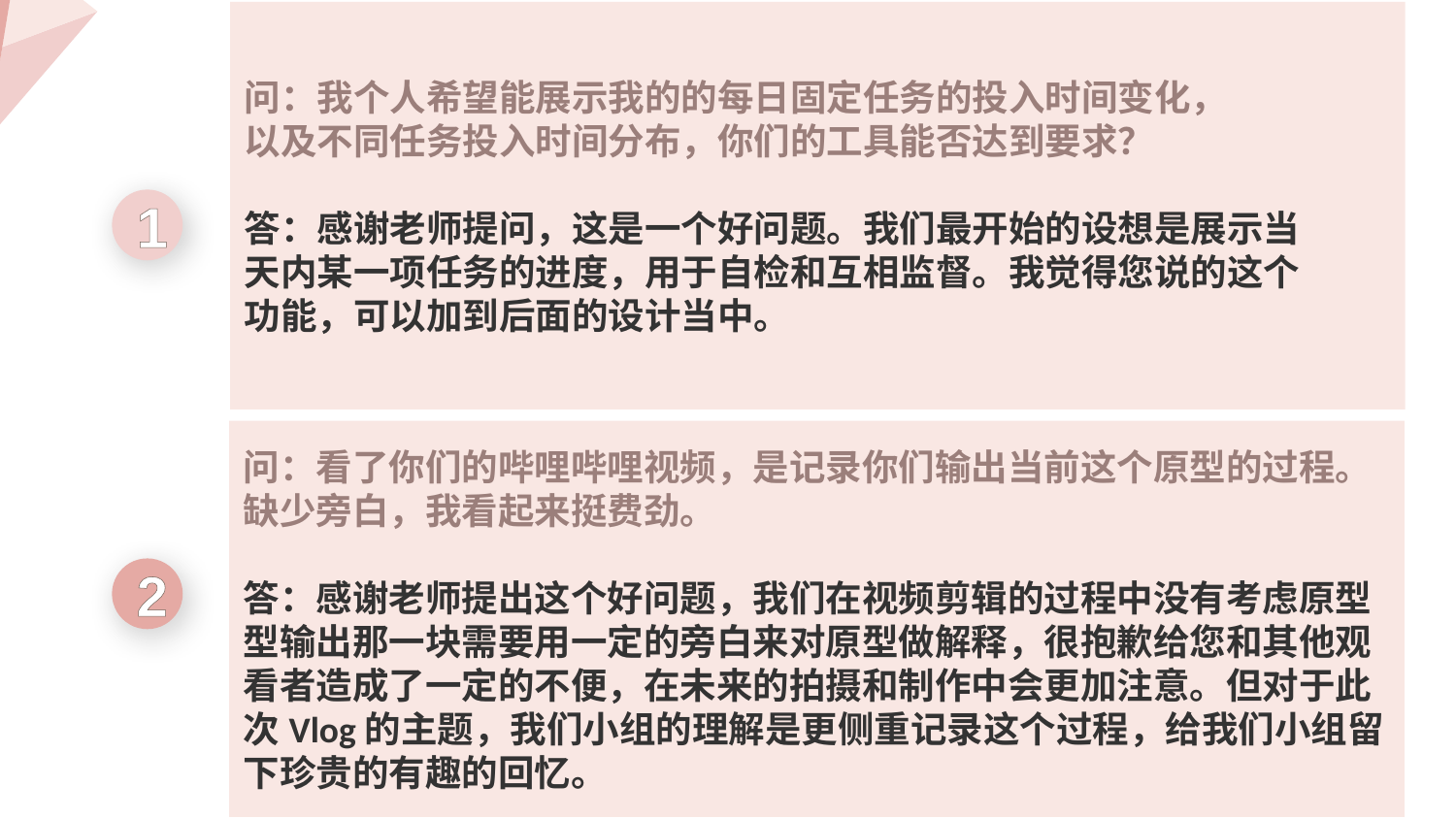

问：我个人希望能展示我的的每日固定任务的投入时间变化，
以及不同任务投入时间分布，你们的工具能否达到要求？

答：感谢老师提问，这是一个好问题。我们最开始的设想是展示当
天内某一项任务的进度，用于自检和互相监督。我觉得您说的这个
功能，可以加到后面的设计当中。
1

问：看了你们的哔哩哔哩视频，是记录你们输出当前这个原型的过程。
缺少旁白，我看起来挺费劲。
答：感谢老师提出这个好问题，我们在视频剪辑的过程中没有考虑原型
型输出那一块需要用一定的旁白来对原型做解释，很抱歉给您和其他观
看者造成了一定的不便，在未来的拍摄和制作中会更加注意。但对于此
次Vlog的主题，我们小组的理解是更侧重记录这个过程，给我们小组留
下珍贵的有趣的回忆。
2